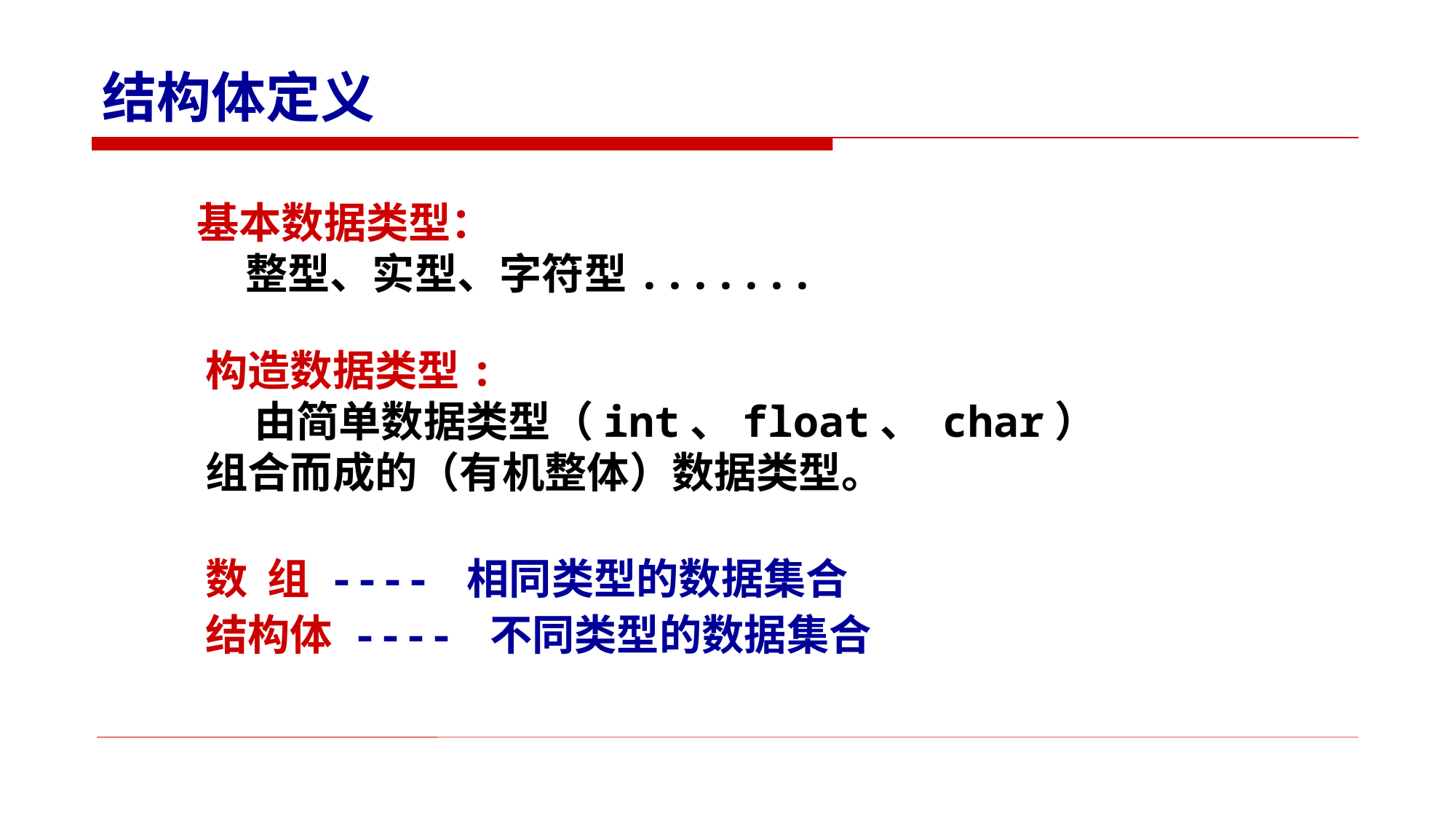

# 结构体定义
基本数据类型：
    整型、实型、字符型.......
构造数据类型:
    由简单数据类型（int、float、 char）组合而成的（有机整体）数据类型。
数  组 ---- 相同类型的数据集合
结构体 ---- 不同类型的数据集合